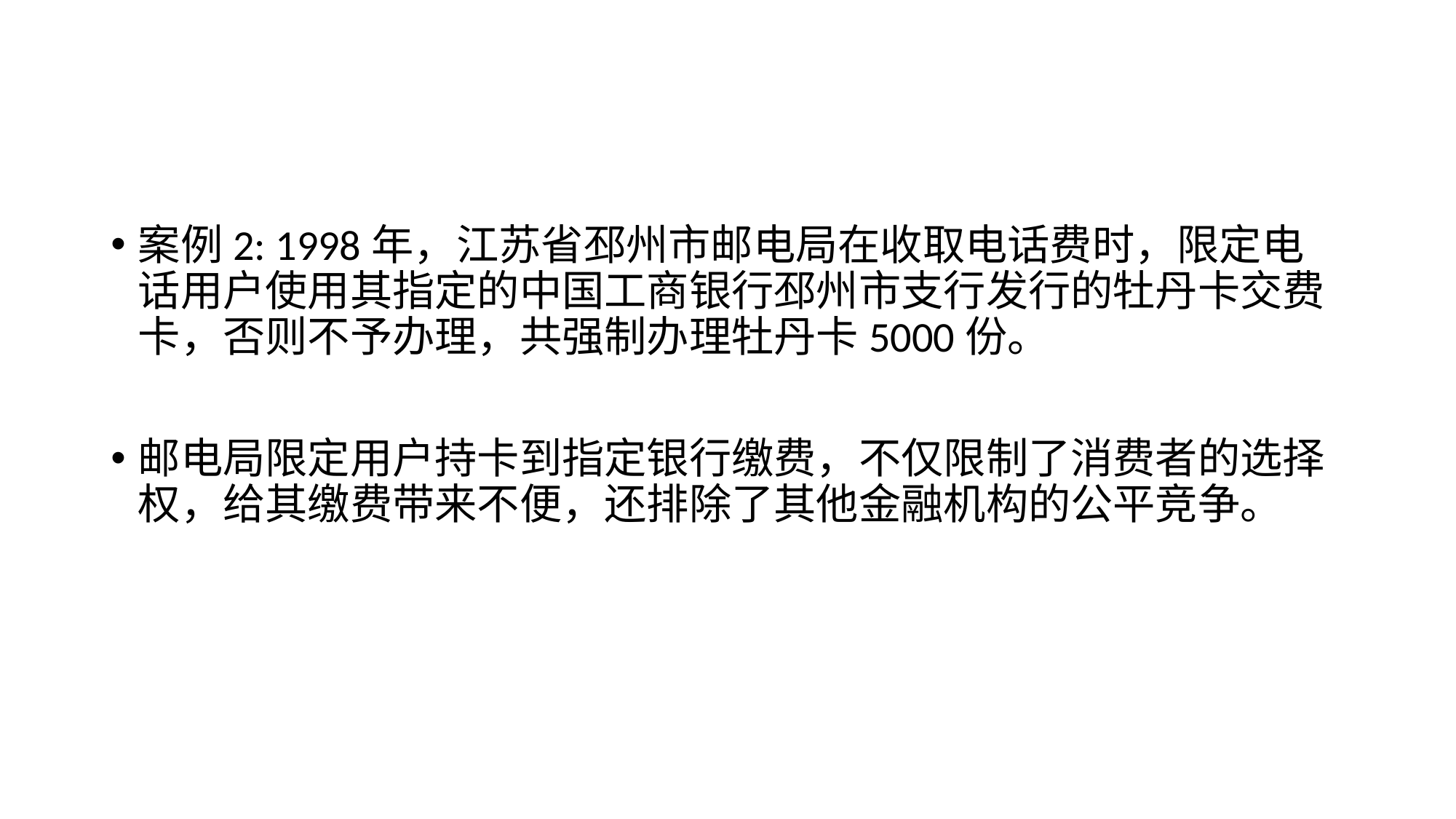

#
案例2: 1998年，江苏省邳州市邮电局在收取电话费时，限定电话用户使用其指定的中国工商银行邳州市支行发行的牡丹卡交费卡，否则不予办理，共强制办理牡丹卡5000份。

邮电局限定用户持卡到指定银行缴费，不仅限制了消费者的选择权，给其缴费带来不便，还排除了其他金融机构的公平竞争。